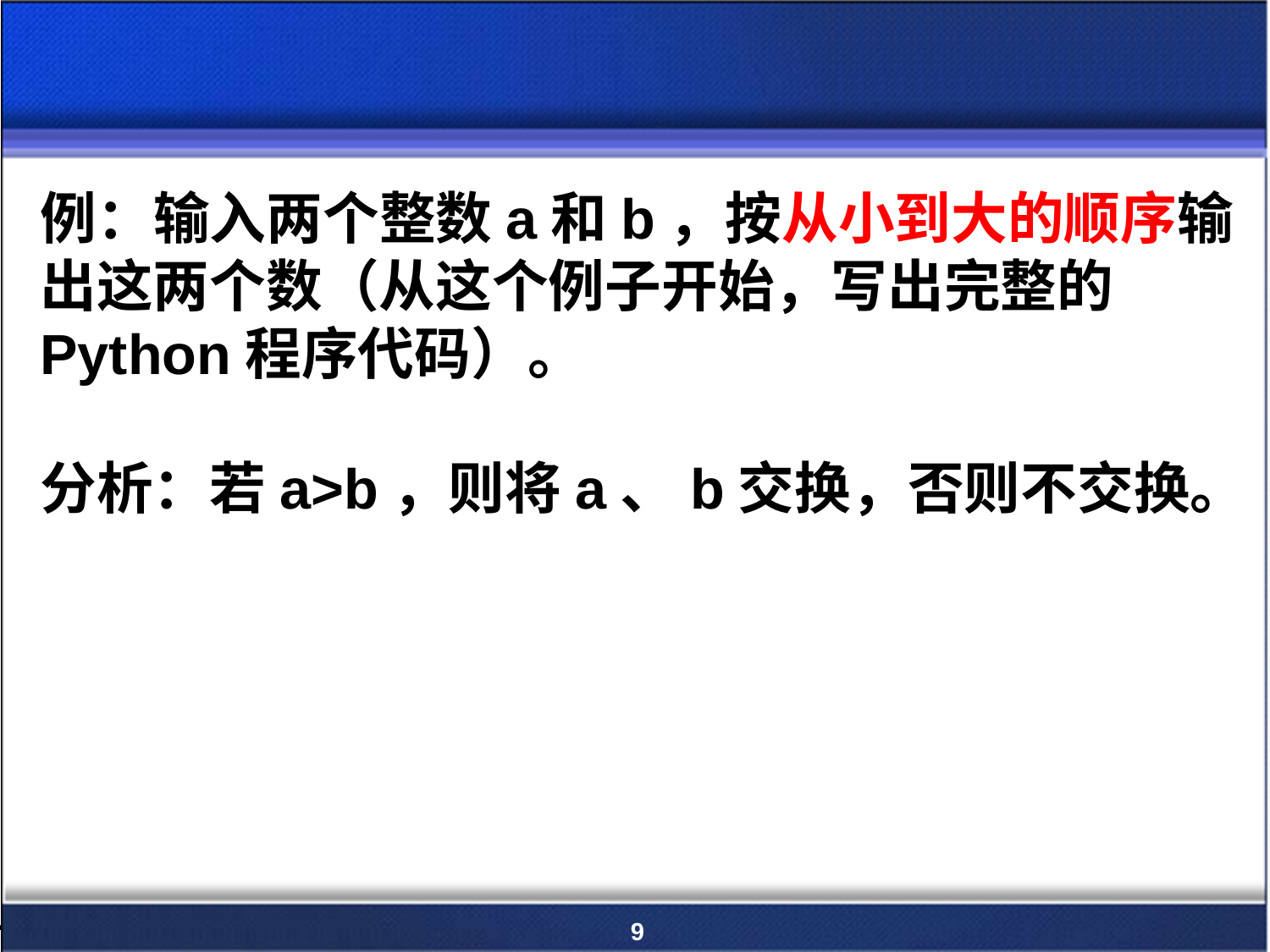

例：输入两个整数a和b，按从小到大的顺序输出这两个数（从这个例子开始，写出完整的Python程序代码）。

分析：若a>b，则将a、b交换，否则不交换。
9